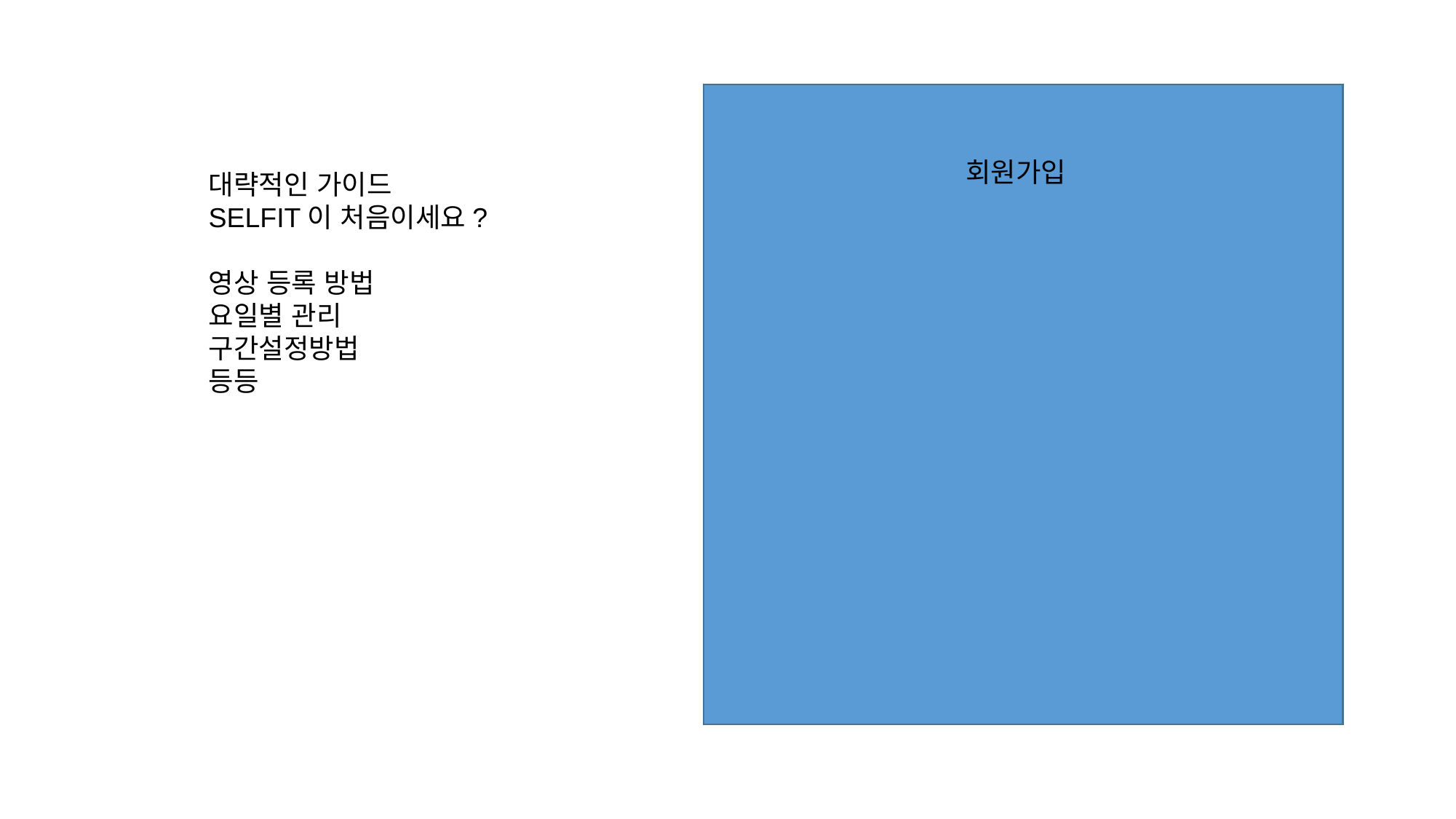

회원가입
대략적인 가이드
SELFIT이 처음이세요?

영상 등록 방법
요일별 관리
구간설정방법
등등